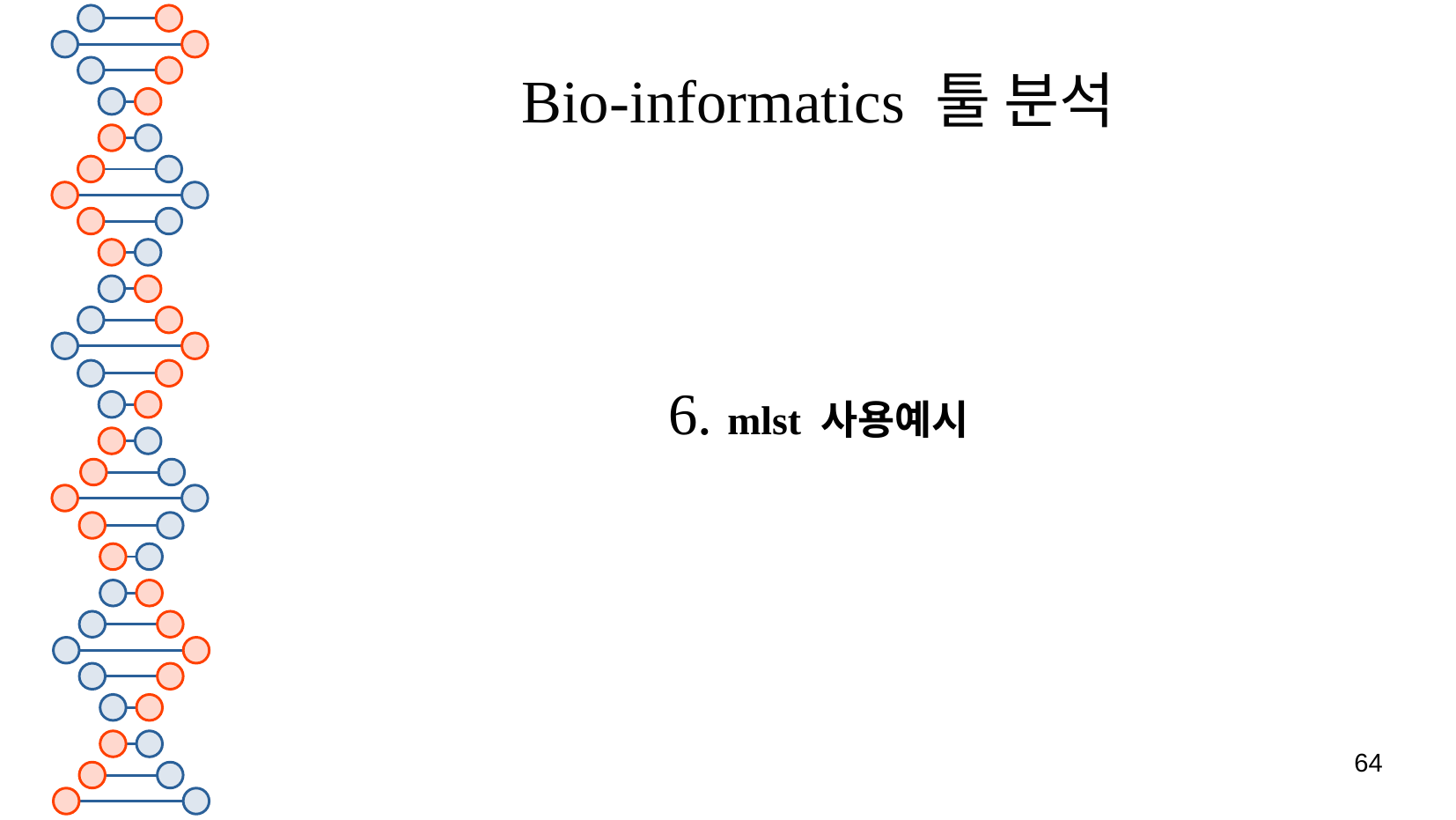

# Bio-informatics 툴 분석
6. mlst 사용예시
64